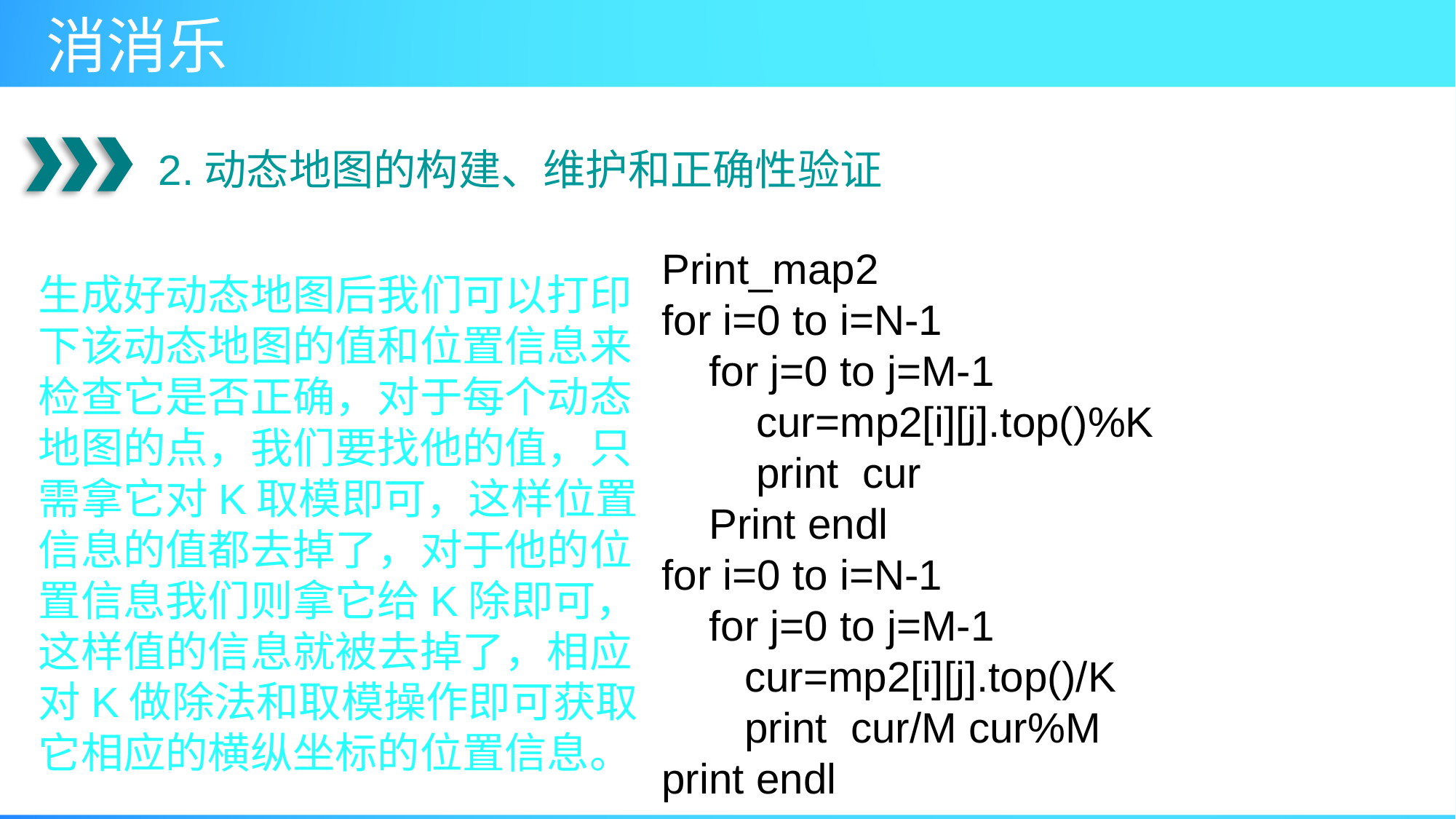

2.动态地图的构建、维护和正确性验证
Print_map2
for i=0 to i=N-1
    for j=0 to j=M-1
        cur=mp2[i][j].top()%K
        print  cur
    Print endl
for i=0 to i=N-1
    for j=0 to j=M-1
       cur=mp2[i][j].top()/K
       print  cur/M cur%M
print endl
生成好动态地图后我们可以打印下该动态地图的值和位置信息来检查它是否正确，对于每个动态地图的点，我们要找他的值，只需拿它对K取模即可，这样位置信息的值都去掉了，对于他的位置信息我们则拿它给K除即可，这样值的信息就被去掉了，相应对K做除法和取模操作即可获取它相应的横纵坐标的位置信息。